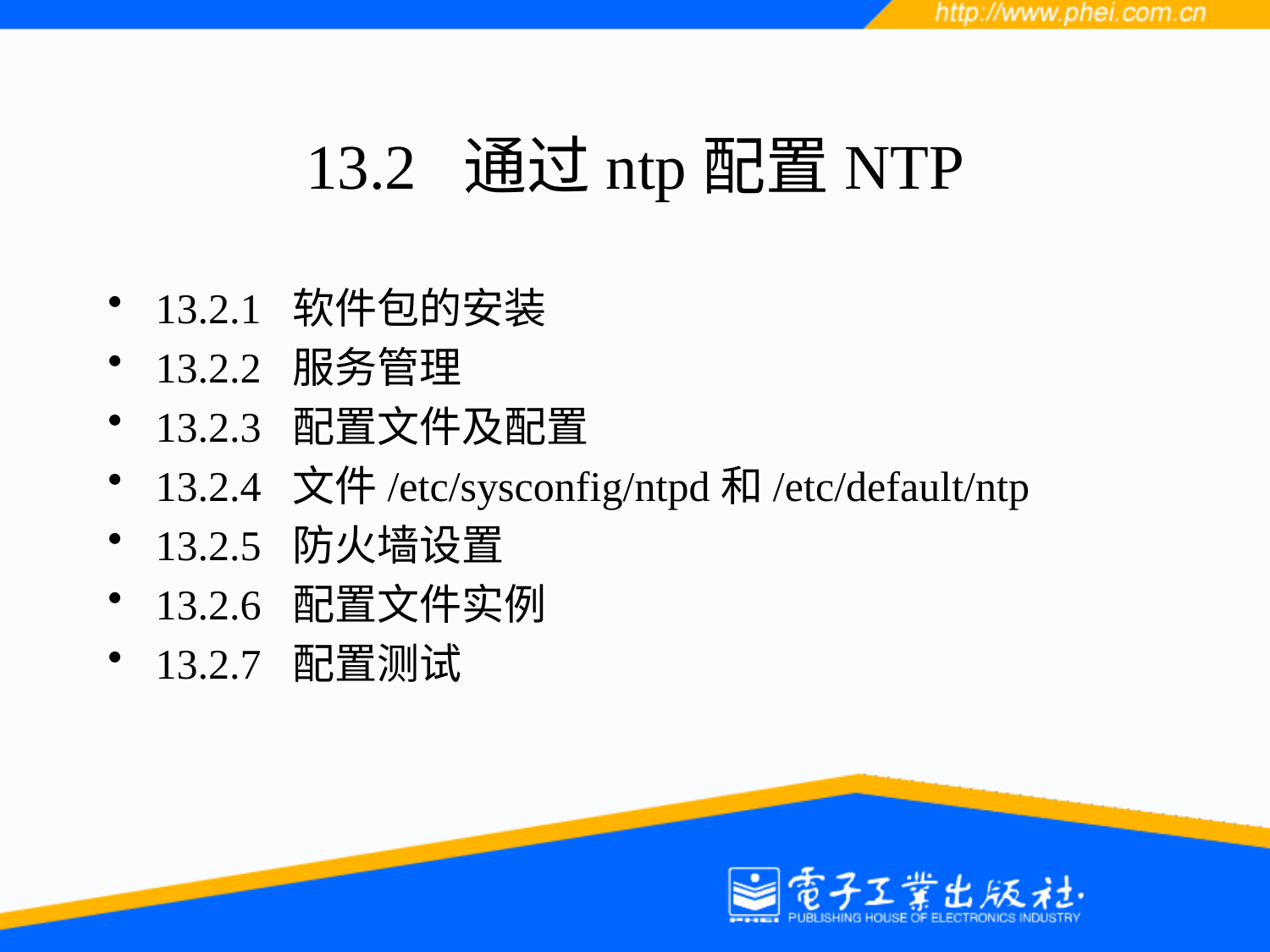

# 13.2  通过ntp配置NTP
13.2.1  软件包的安装
13.2.2  服务管理
13.2.3  配置文件及配置
13.2.4  文件/etc/sysconfig/ntpd和/etc/default/ntp
13.2.5  防火墙设置
13.2.6  配置文件实例
13.2.7  配置测试